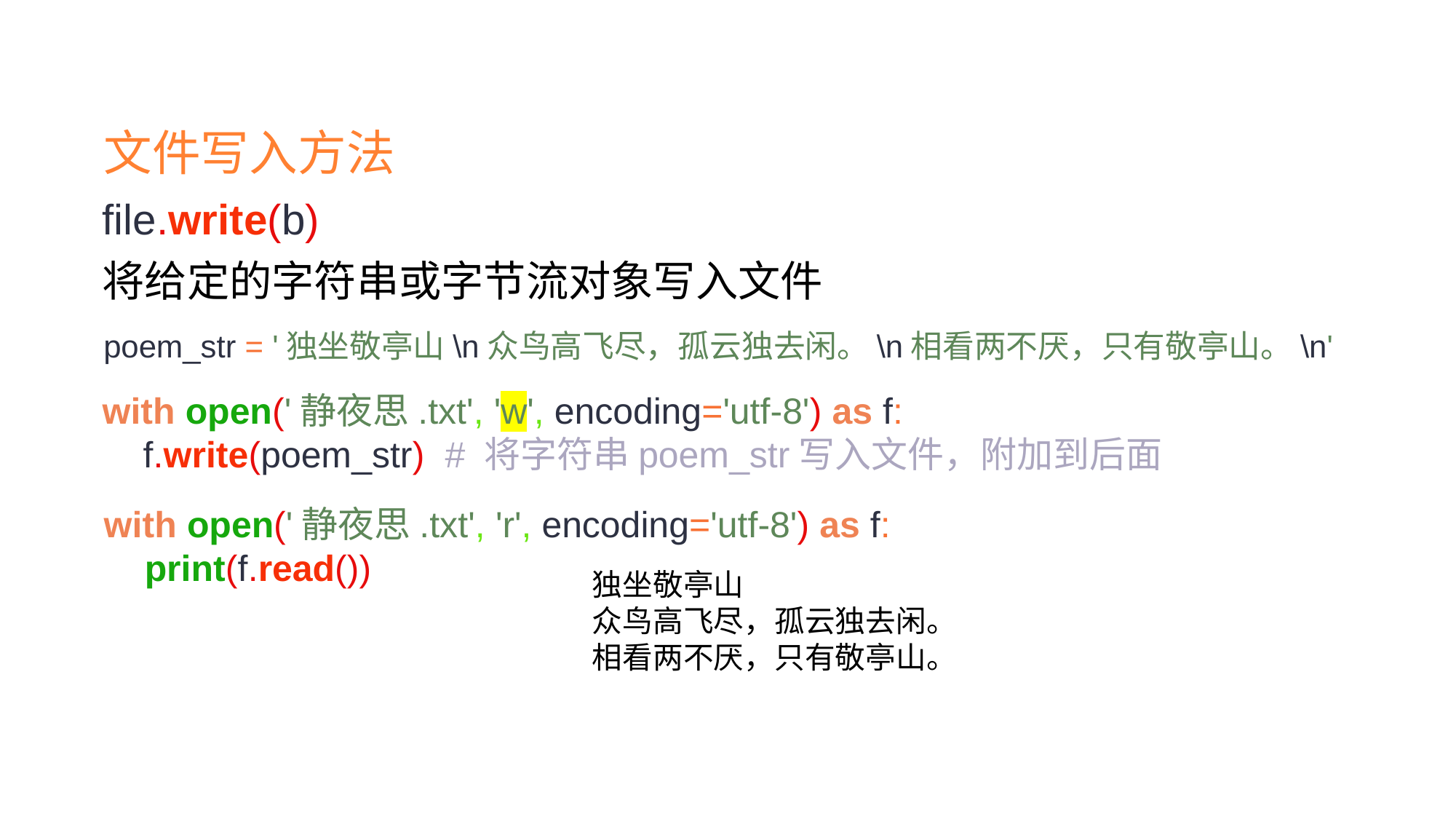

文件写入方法
file.write(b)
将给定的字符串或字节流对象写入文件
poem_str = '独坐敬亭山\n众鸟高飞尽，孤云独去闲。\n相看两不厌，只有敬亭山。\n'
with open('静夜思.txt', 'w', encoding='utf-8') as f:
    f.write(poem_str)  # 将字符串poem_str写入文件，附加到后面
with open('静夜思.txt', 'r', encoding='utf-8') as f:
    print(f.read())
独坐敬亭山
众鸟高飞尽，孤云独去闲。
相看两不厌，只有敬亭山。